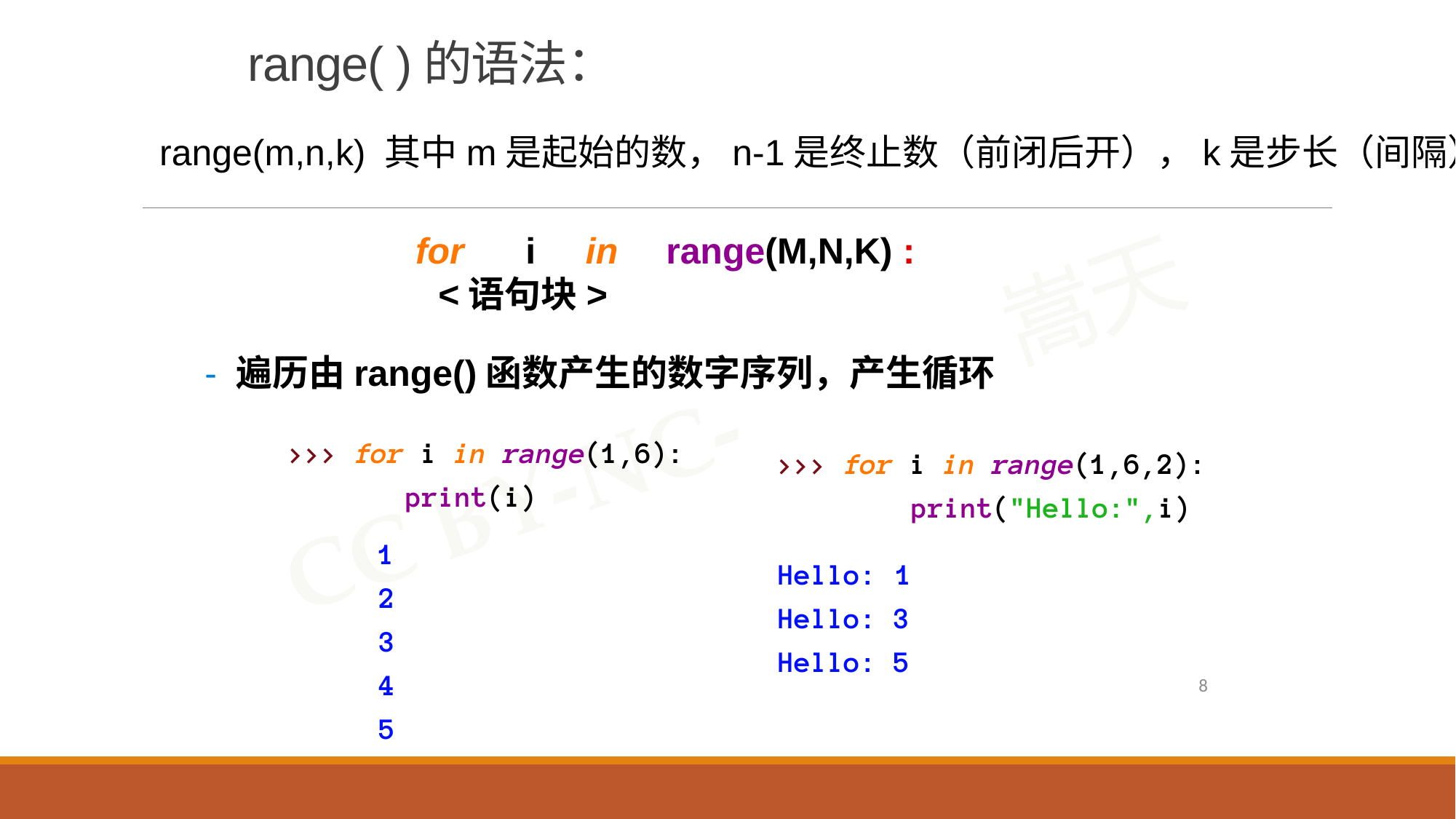

# range( )的语法：
range(m,n,k) 其中m是起始的数，n-1是终止数（前闭后开），k是步长（间隔）
for	i	in	range(M,N,K) :
<语句块>
- 遍历由range()函数产生的数字序列，产生循环

>>> for i in range(1,6):
>>> for i in range(1,6,2):  print("Hello:",i)

print(i)

1
2
3
4
5
Hello:	1
Hello: 3
Hello: 5
8